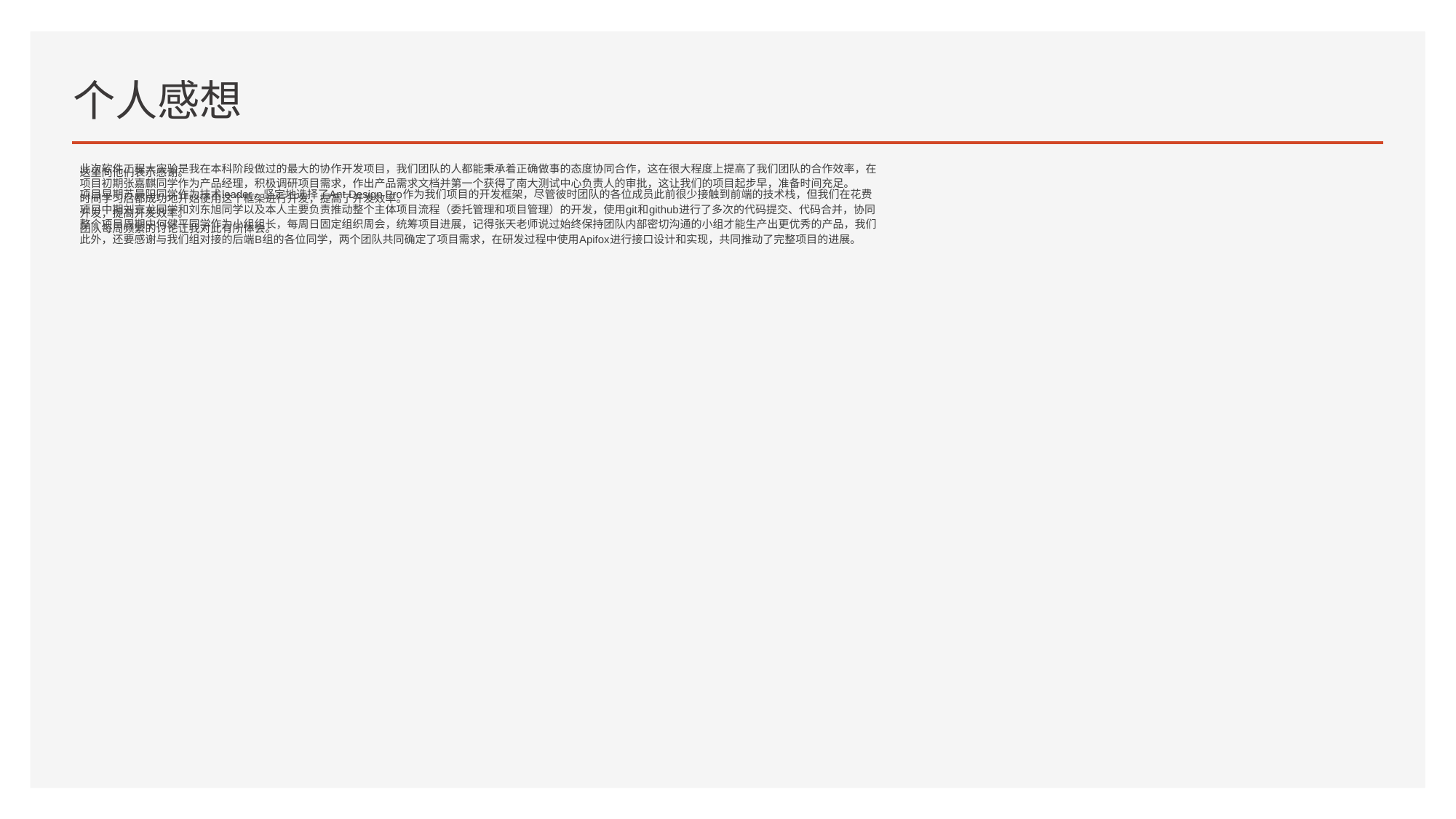

# 个人感想
此次软件工程大实验是我在本科阶段做过的最大的协作开发项目，我们团队的人都能秉承着正确做事的态度协同合作，这在很大程度上提高了我们团队的合作效率，在这里向他们表示感谢。
项目初期张嘉麒同学作为产品经理，积极调研项目需求，作出产品需求文档并第一个获得了南大测试中心负责人的审批，这让我们的项目起步早，准备时间充足。
项目早期苏晨阳同学作为技术leader，坚定地选择了Ant Design Pro作为我们项目的开发框架，尽管彼时团队的各位成员此前很少接触到前端的技术栈，但我们在花费时间学习后都成功地开始使用这个框架进行开发，提高了开发效率。
项目中期刘京龙同学和刘东旭同学以及本人主要负责推动整个主体项目流程（委托管理和项目管理）的开发，使用git和github进行了多次的代码提交、代码合并，协同开发，提高开发效率。
整个项目周期中何健平同学作为小组组长，每周日固定组织周会，统筹项目进展，记得张天老师说过始终保持团队内部密切沟通的小组才能生产出更优秀的产品，我们团队每周频繁的讨论让我对此有所体会。
此外，还要感谢与我们组对接的后端B组的各位同学，两个团队共同确定了项目需求，在研发过程中使用Apifox进行接口设计和实现，共同推动了完整项目的进展。